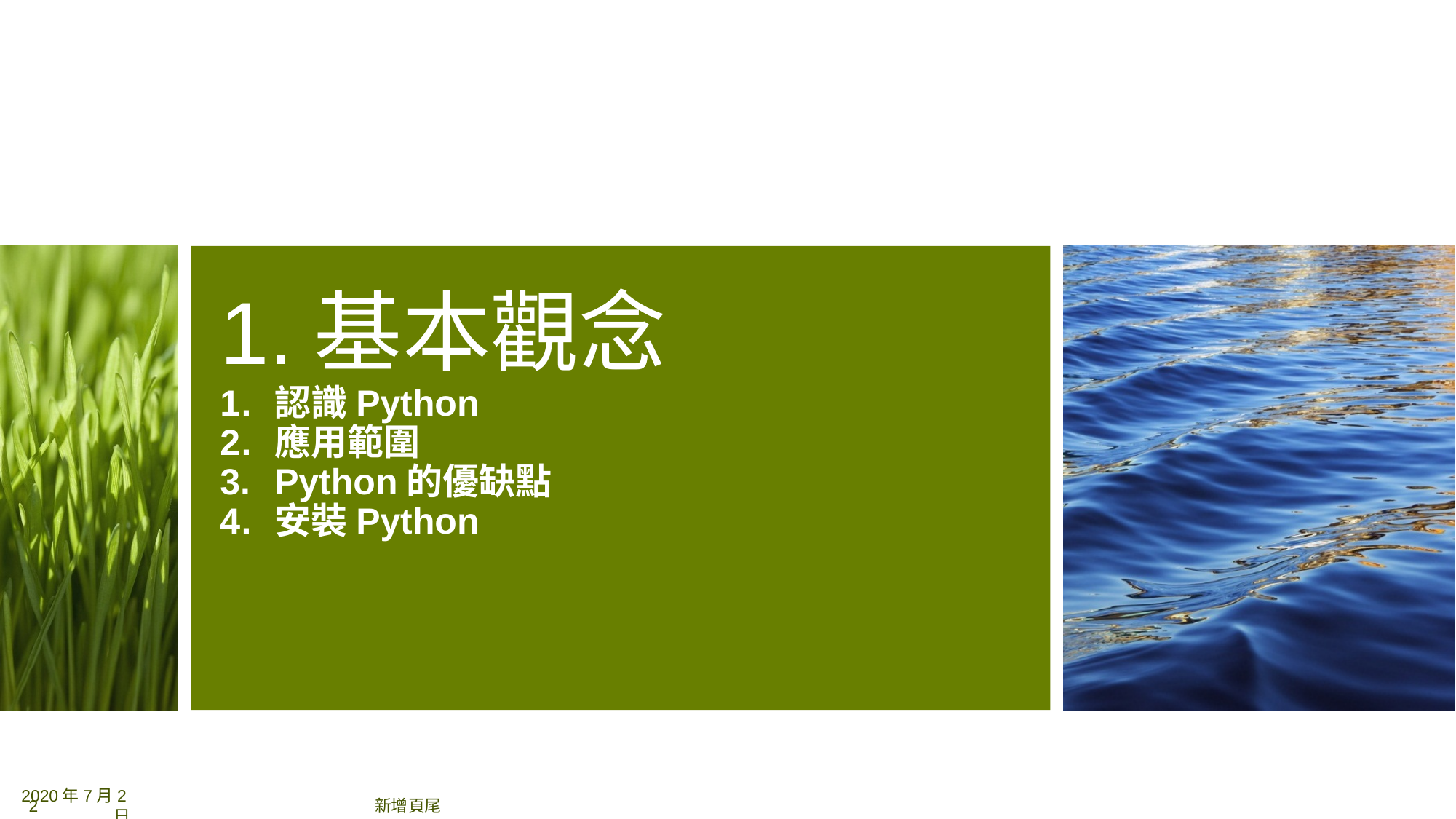

# 1.基本觀念
認識Python
應用範圍
Python的優缺點
安裝Python

2
2020年7月2日
新增頁尾